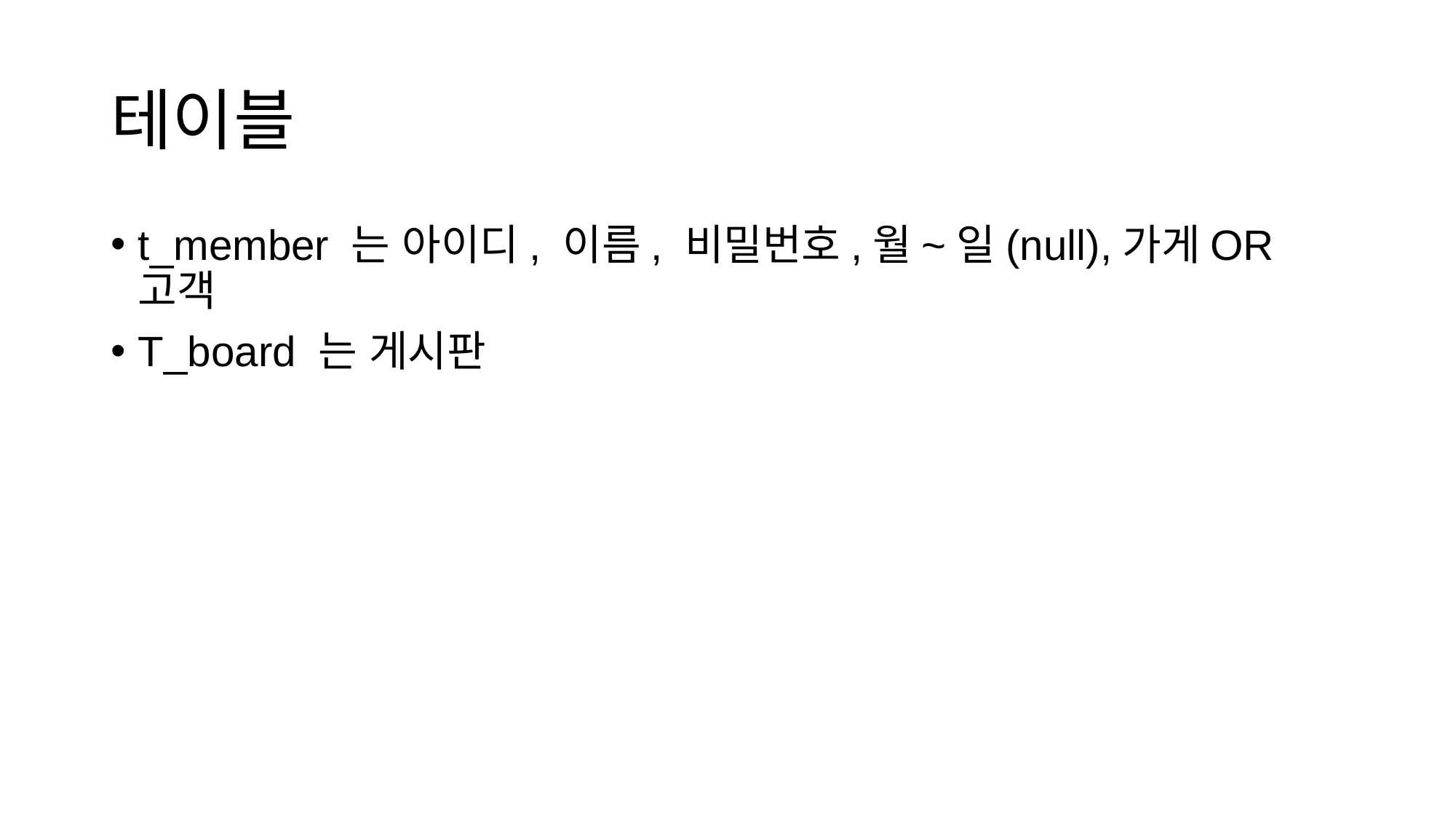

# 테이블
t_member 는 아이디, 이름, 비밀번호,월~일(null),가게OR고객
T_board 는 게시판